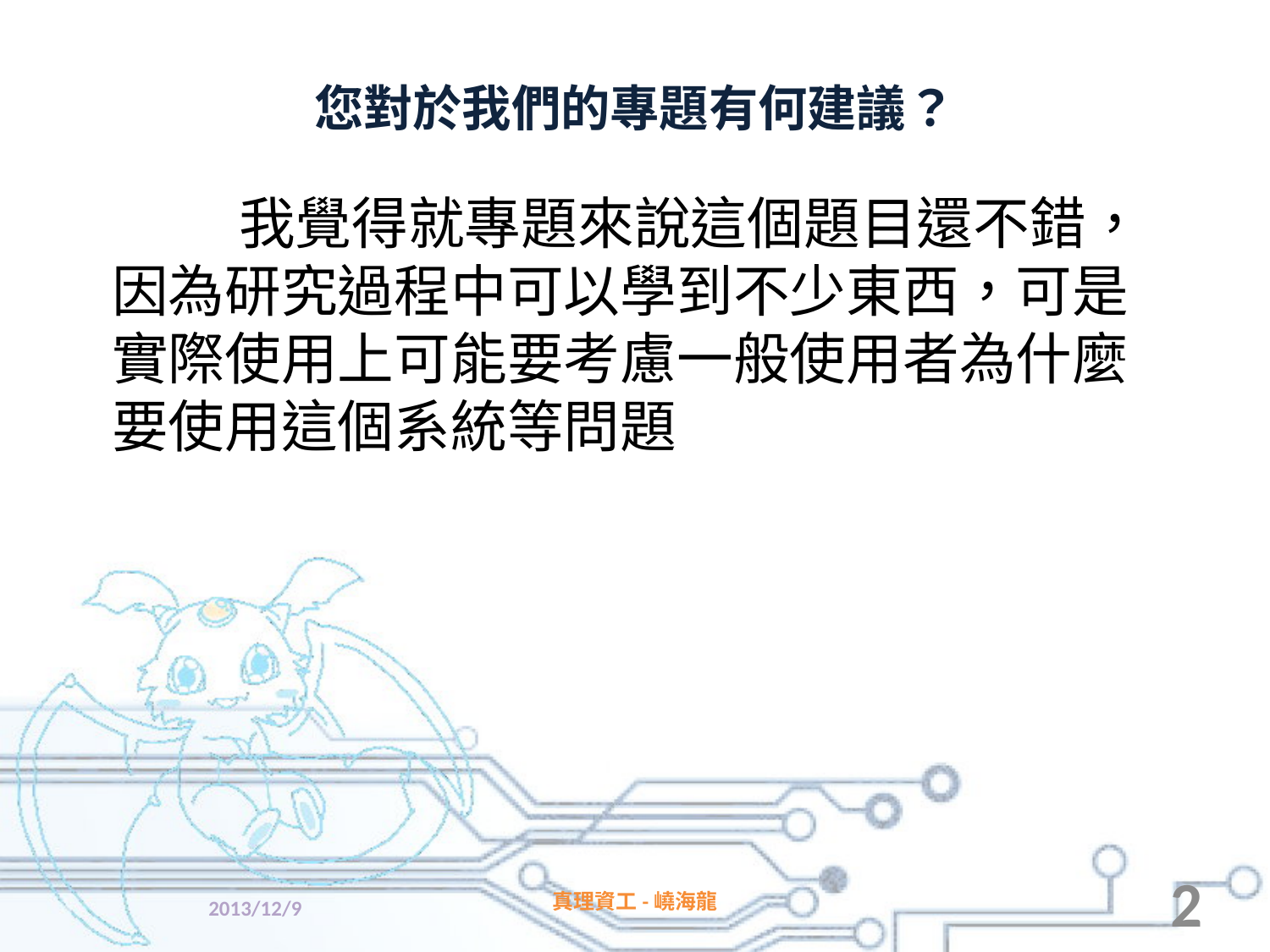

# 您對於我們的專題有何建議？
	我覺得就專題來說這個題目還不錯，因為研究過程中可以學到不少東西，可是實際使用上可能要考慮一般使用者為什麼要使用這個系統等問題
真理資工-嶢海龍
2
2013/12/9